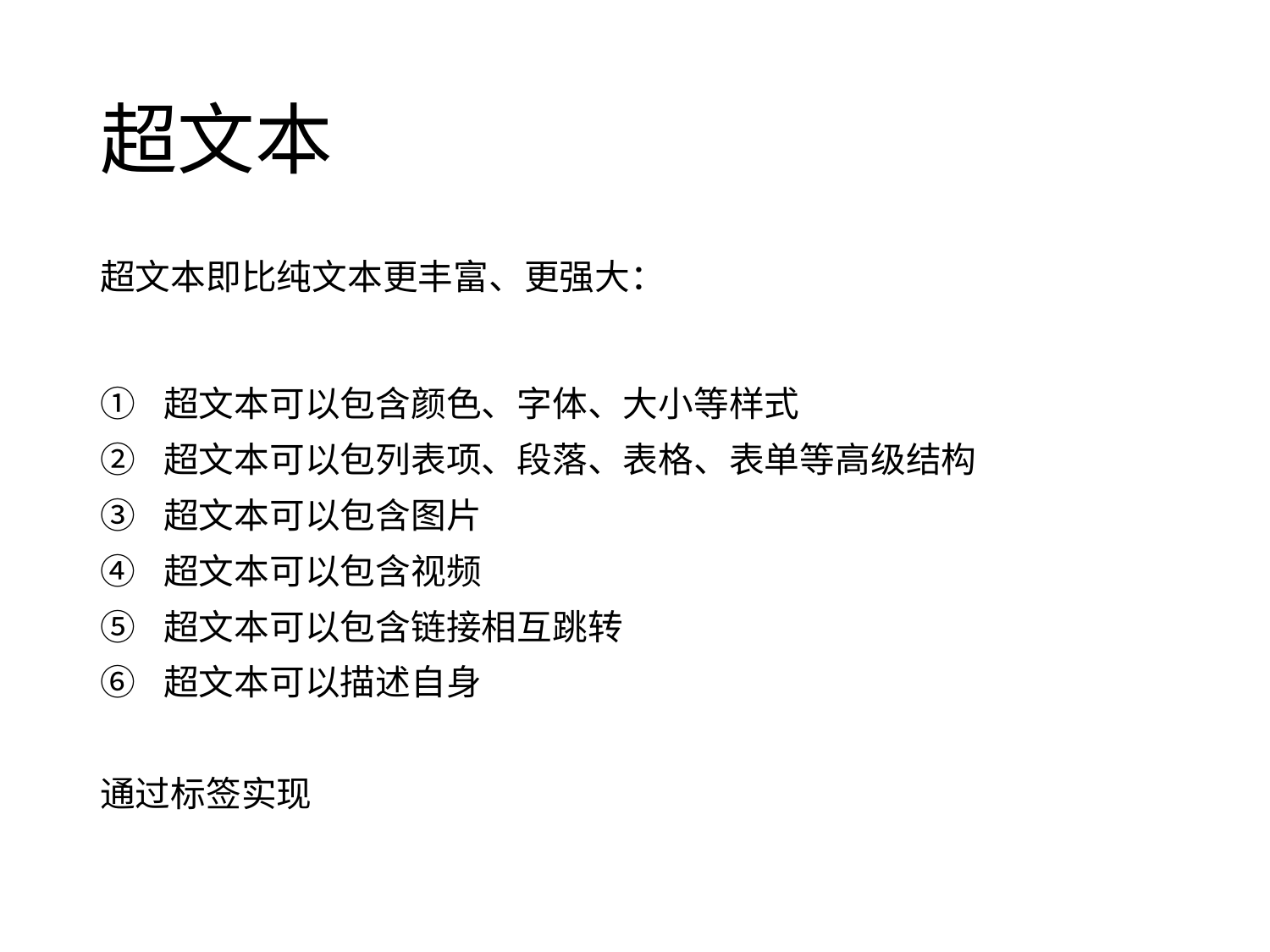

# 超文本
超文本即比纯文本更丰富、更强大：

超文本可以包含颜色、字体、大小等样式
超文本可以包列表项、段落、表格、表单等高级结构
超文本可以包含图片
超文本可以包含视频
超文本可以包含链接相互跳转
超文本可以描述自身

通过标签实现